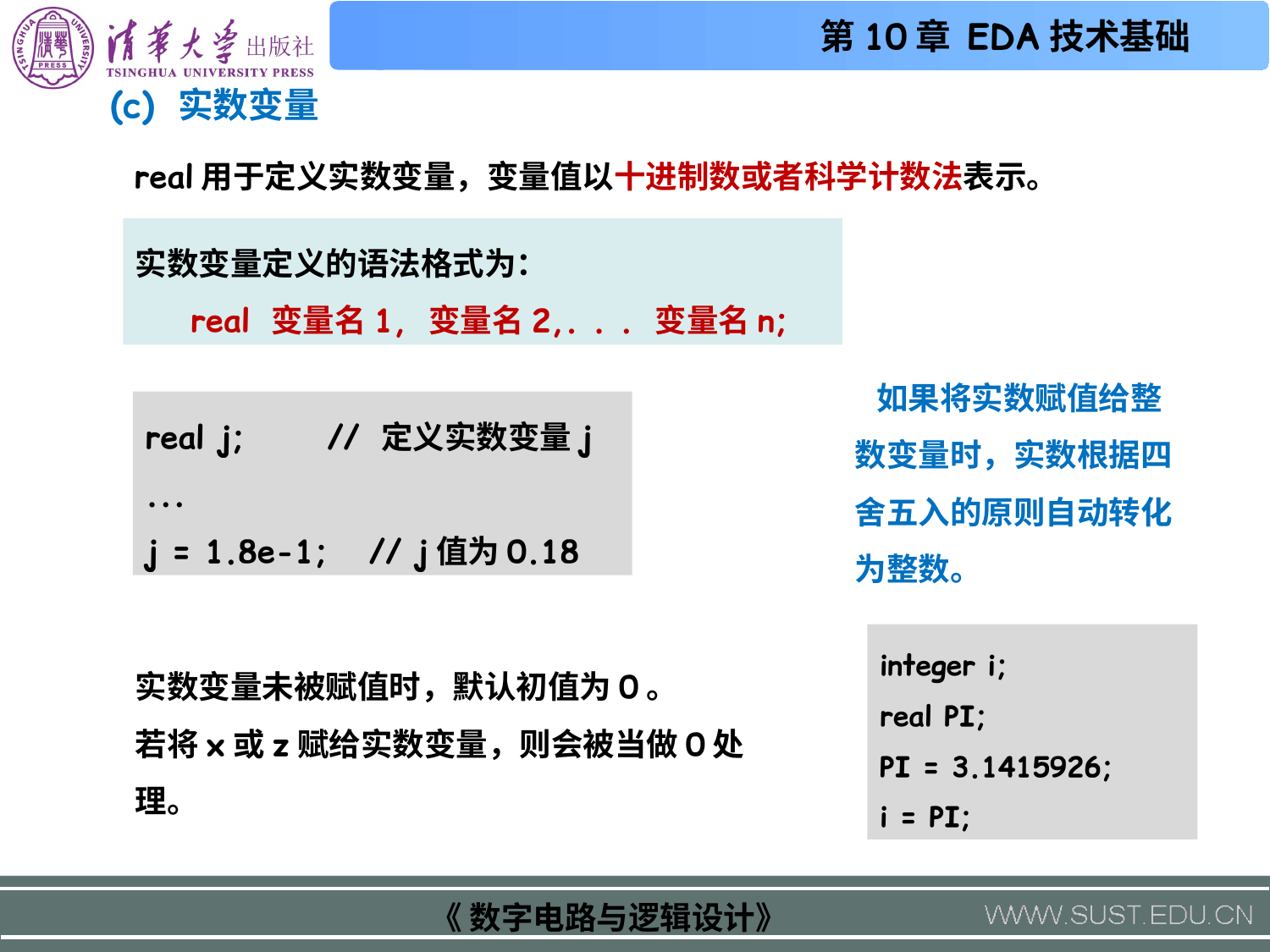

(c) 实数变量
real用于定义实数变量，变量值以十进制数或者科学计数法表示。
实数变量定义的语法格式为：
    real 变量名1, 变量名2,. . . 变量名n;
  如果将实数赋值给整数变量时，实数根据四舍五入的原则自动转化为整数。
real j;      // 定义实数变量j
...
j = 1.8e-1;   // j值为0.18
integer i;
real PI;
PI = 3.1415926;
i = PI;
实数变量未被赋值时，默认初值为0。
若将x或z赋给实数变量，则会被当做0处理。